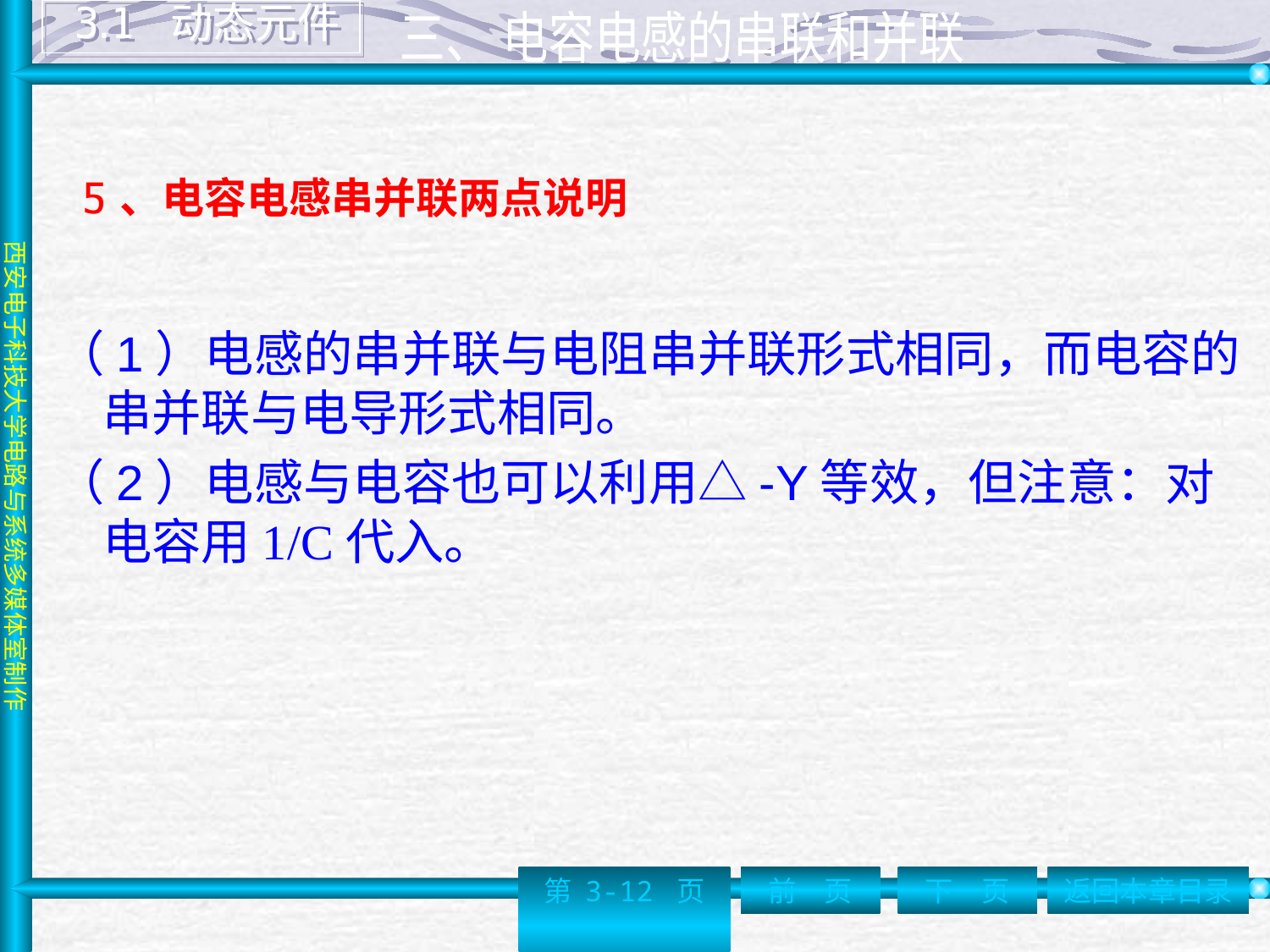

3.1  动态元件
三、 电容电感的串联和并联
# 5、电容电感串并联两点说明
（1）电感的串并联与电阻串并联形式相同，而电容的串并联与电导形式相同。
（2）电感与电容也可以利用△-Y等效，但注意：对电容用1/C代入。
第 3-12 页
前一页
下一页
返回本章目录